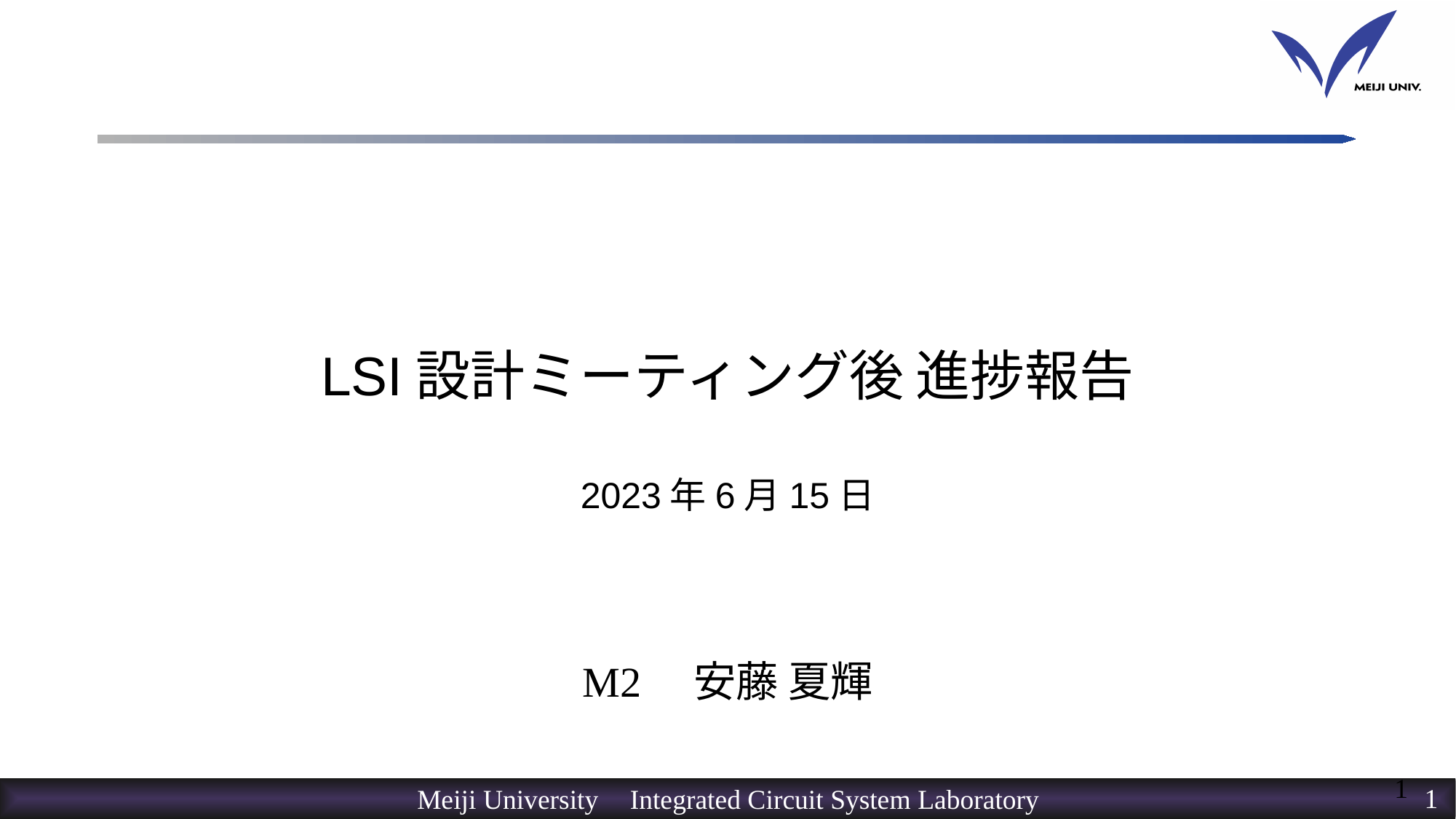

# LSI設計ミーティング後 進捗報告 2023年6月15日
M2　安藤 夏輝
1